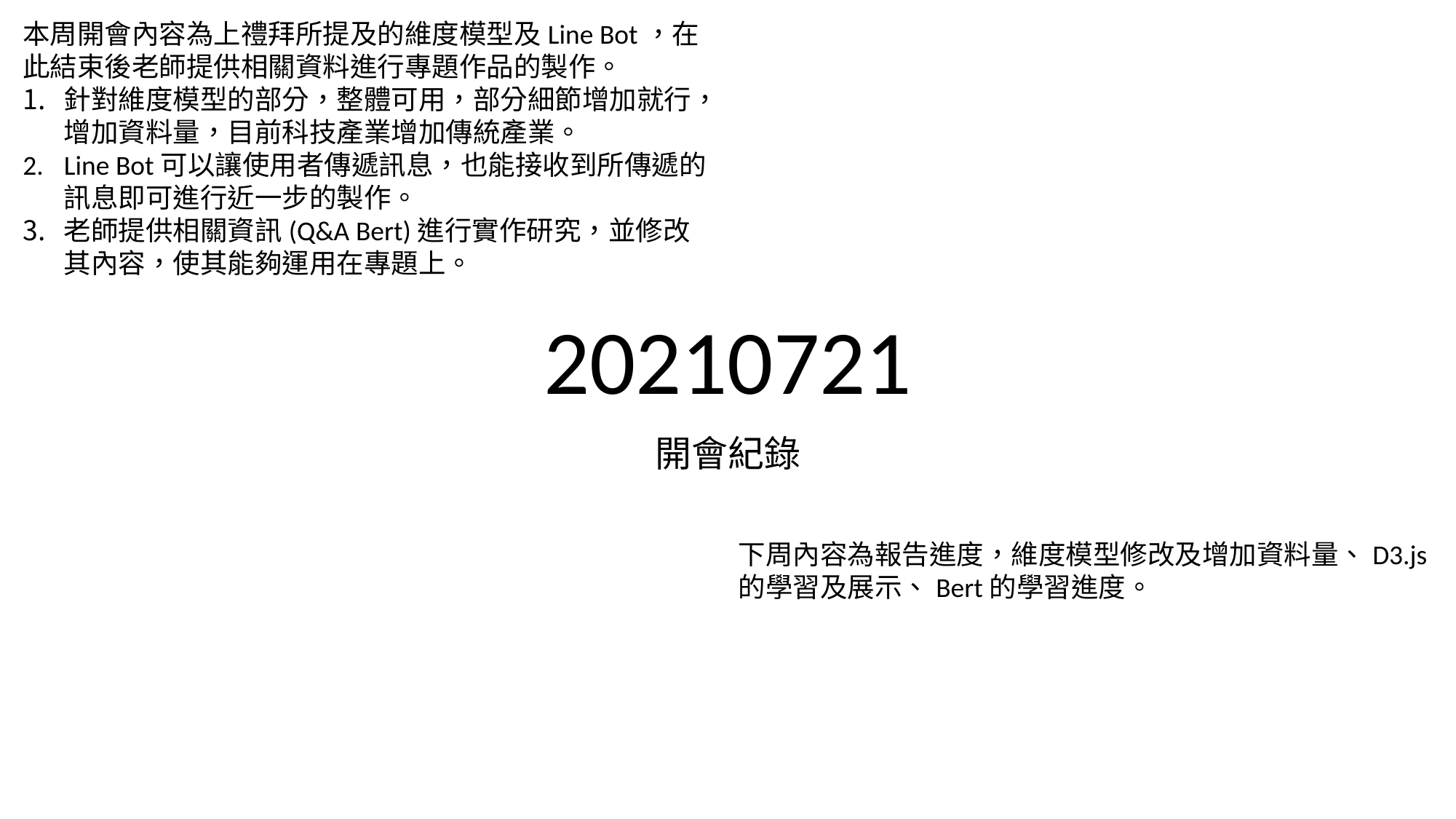

本周開會內容為上禮拜所提及的維度模型及Line Bot，在此結束後老師提供相關資料進行專題作品的製作。
針對維度模型的部分，整體可用，部分細節增加就行，增加資料量，目前科技產業增加傳統產業。
Line Bot可以讓使用者傳遞訊息，也能接收到所傳遞的訊息即可進行近一步的製作。
老師提供相關資訊(Q&A Bert)進行實作研究，並修改其內容，使其能夠運用在專題上。
# 20210721
開會紀錄
下周內容為報告進度，維度模型修改及增加資料量、D3.js的學習及展示、Bert的學習進度。